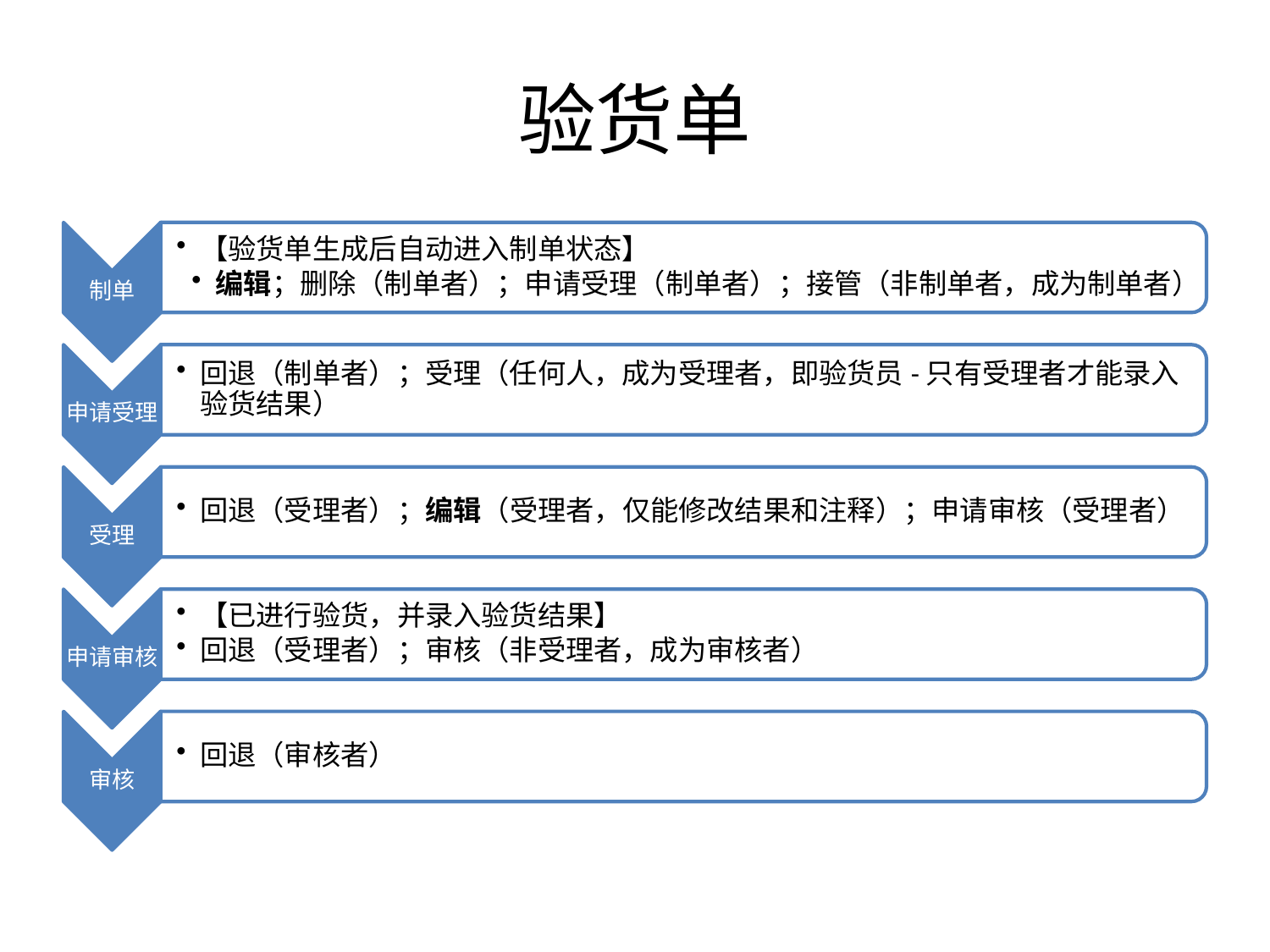

# 验货单
制单
【验货单生成后自动进入制单状态】
编辑；删除（制单者）；申请受理（制单者）；接管（非制单者，成为制单者）
申请受理
回退（制单者）；受理（任何人，成为受理者，即验货员-只有受理者才能录入验货结果）
受理
回退（受理者）；编辑（受理者，仅能修改结果和注释）；申请审核（受理者）
申请审核
【已进行验货，并录入验货结果】
回退（受理者）；审核（非受理者，成为审核者）
审核
回退（审核者）